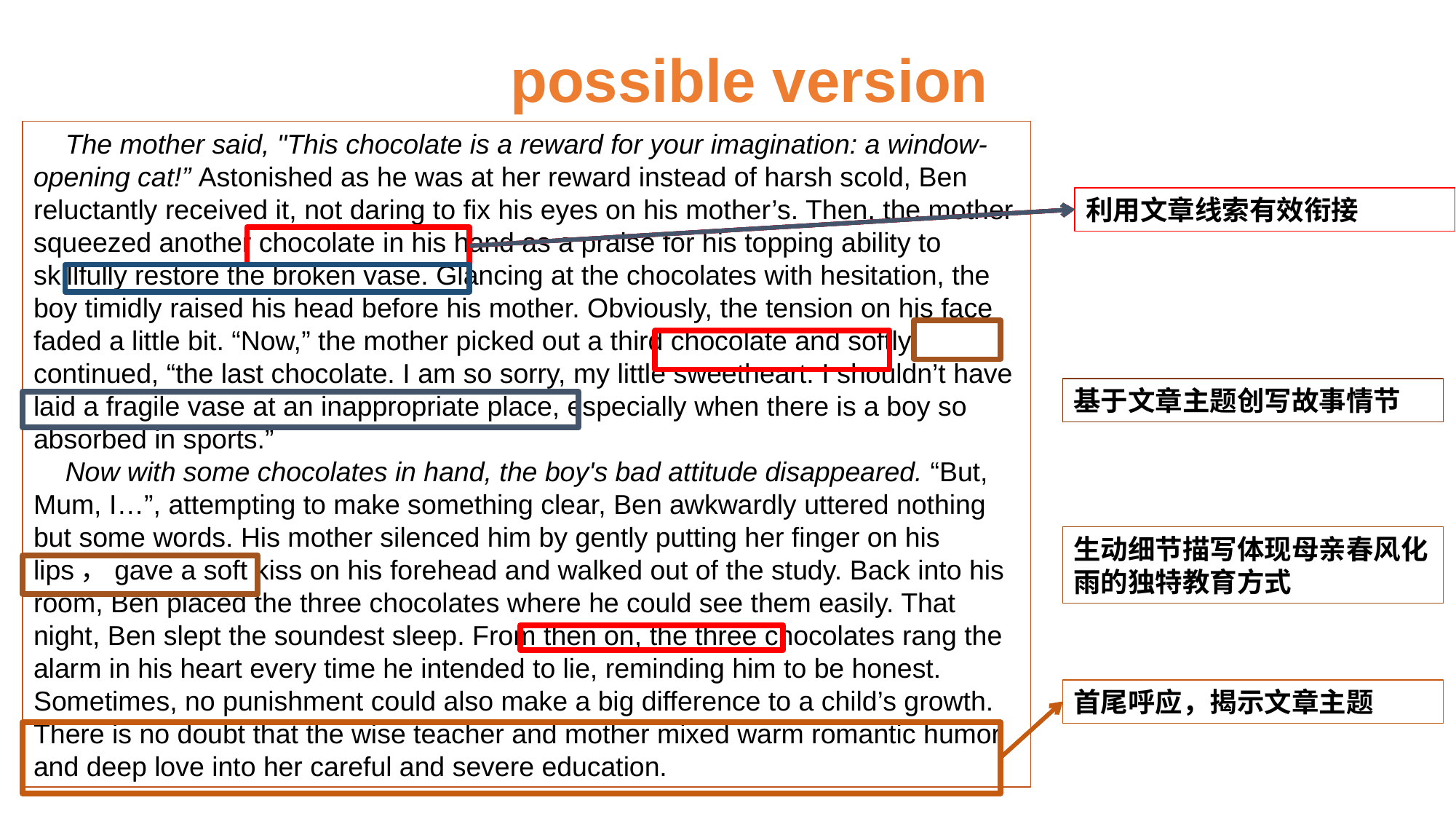

possible version
The mother said, "This chocolate is a reward for your imagination: a window-opening cat!” Astonished as he was at her reward instead of harsh scold, Ben reluctantly received it, not daring to fix his eyes on his mother’s. Then, the mother squeezed another chocolate in his hand as a praise for his topping ability to skillfully restore the broken vase. Glancing at the chocolates with hesitation, the boy timidly raised his head before his mother. Obviously, the tension on his face faded a little bit. “Now,” the mother picked out a third chocolate and softly continued, “the last chocolate. I am so sorry, my little sweetheart. I shouldn’t have laid a fragile vase at an inappropriate place, especially when there is a boy so absorbed in sports.”
Now with some chocolates in hand, the boy's bad attitude disappeared. “But, Mum, I…”, attempting to make something clear, Ben awkwardly uttered nothing but some words. His mother silenced him by gently putting her finger on his lips，gave a soft kiss on his forehead and walked out of the study. Back into his room, Ben placed the three chocolates where he could see them easily. That night, Ben slept the soundest sleep. From then on, the three chocolates rang the alarm in his heart every time he intended to lie, reminding him to be honest. Sometimes, no punishment could also make a big difference to a child’s growth. There is no doubt that the wise teacher and mother mixed warm romantic humor and deep love into her careful and severe education.
利用文章线索有效衔接

基于文章主题创写故事情节

生动细节描写体现母亲春风化雨的独特教育方式

首尾呼应，揭示文章主题